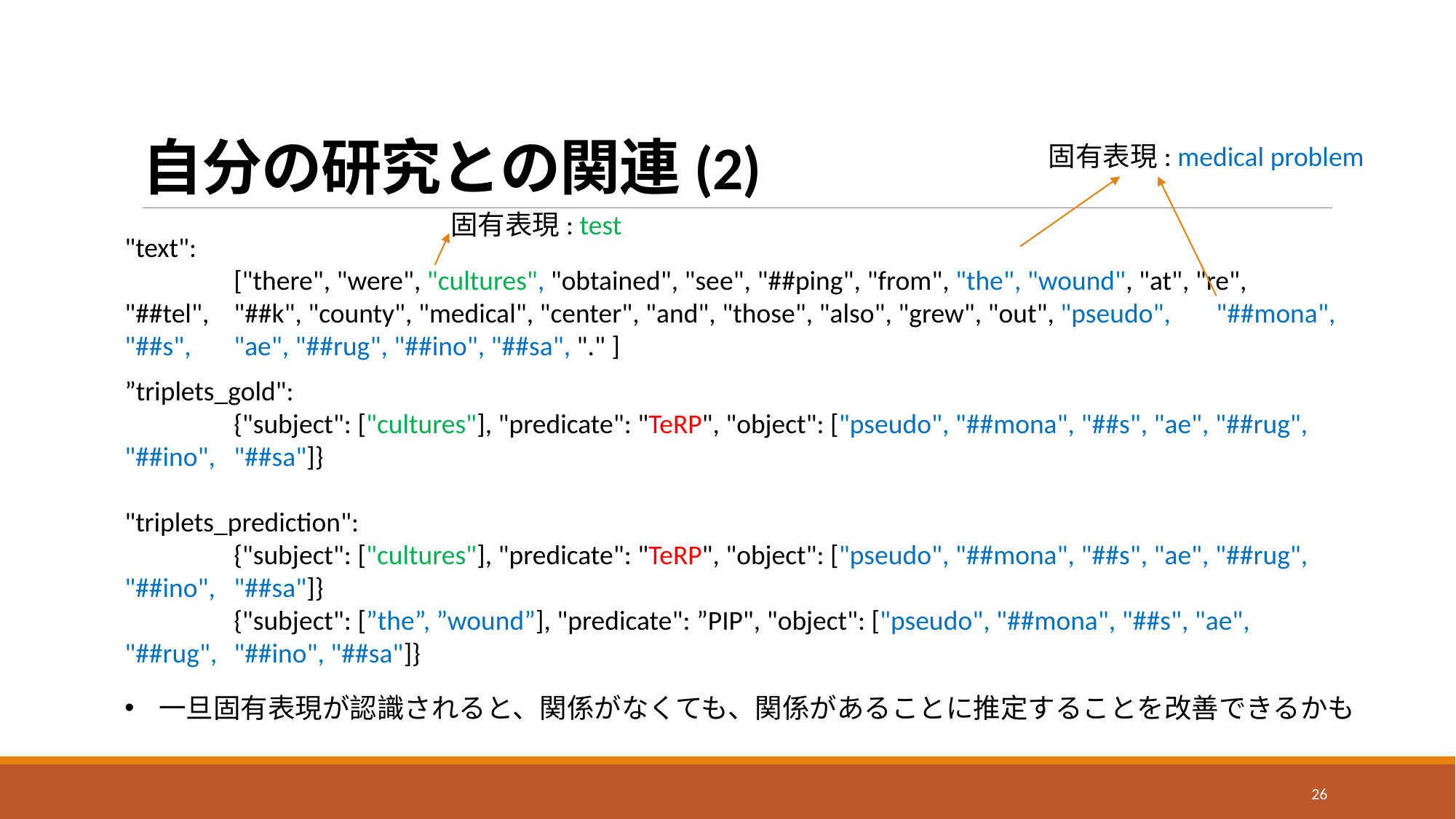

# 自分の研究との関連(2)
固有表現: medical problem
固有表現: test
"text":
	["there", "were", "cultures", "obtained", "see", "##ping", "from", "the", "wound", "at", "re", 	"##tel", 	"##k", "county", "medical", "center", "and", "those", "also", "grew", "out", "pseudo", 	"##mona", "##s", 	"ae", "##rug", "##ino", "##sa", "." ]
”triplets_gold":
	{"subject": ["cultures"], "predicate": "TeRP", "object": ["pseudo", "##mona", "##s", "ae", "##rug", 	"##ino", 	"##sa"]}

"triplets_prediction":
	{"subject": ["cultures"], "predicate": "TeRP", "object": ["pseudo", "##mona", "##s", "ae", "##rug", 	"##ino", 	"##sa"]}
	{"subject": [”the”, ”wound”], "predicate": ”PIP", "object": ["pseudo", "##mona", "##s", "ae", 	"##rug", 	"##ino", "##sa"]}

一旦固有表現が認識されると、関係がなくても、関係があることに推定することを改善できるかも
26